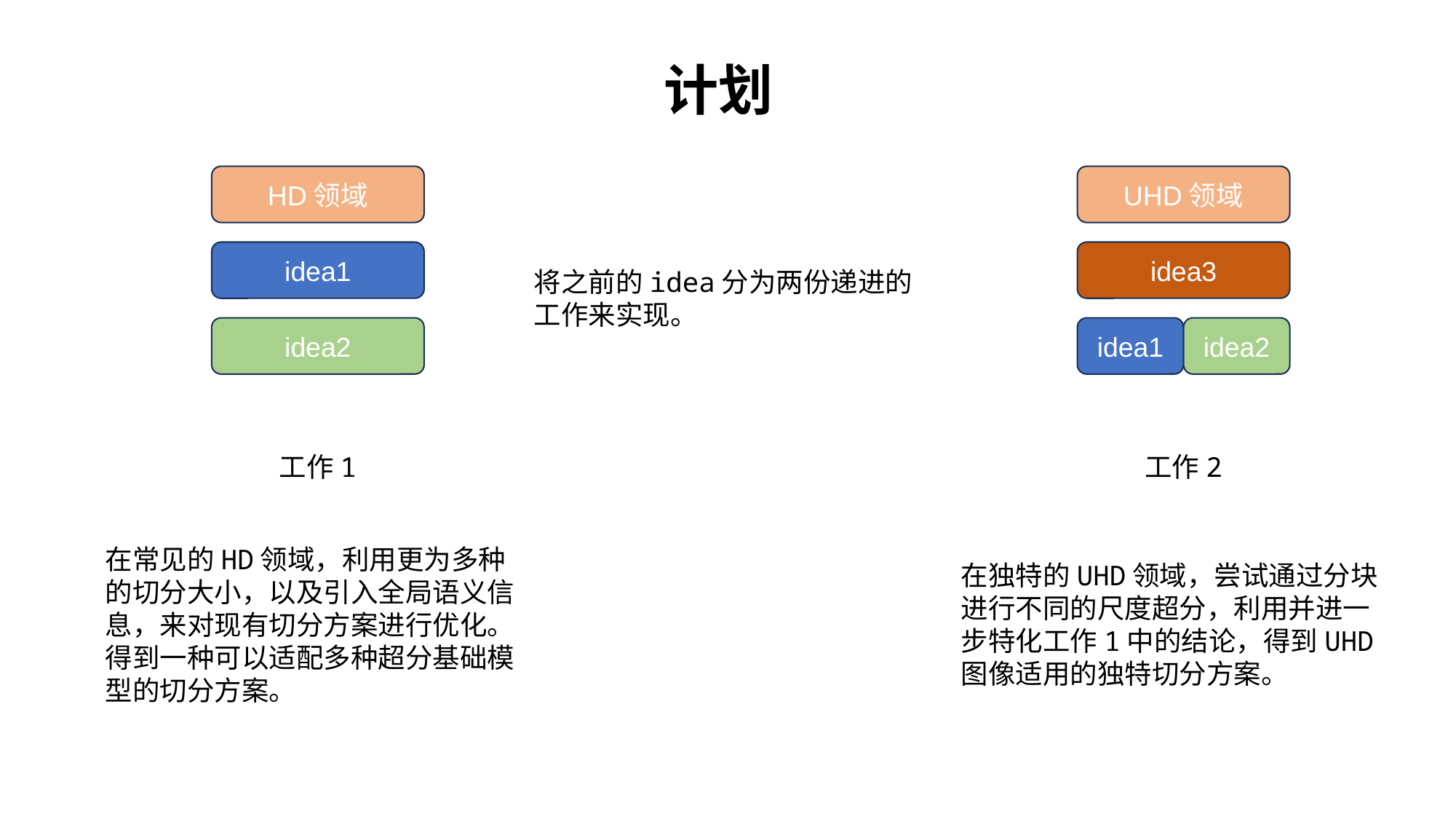

计划
HD领域
UHD领域
idea1
idea3
将之前的idea分为两份递进的工作来实现。
idea2
idea1
idea2
工作1
工作2
在常见的HD领域，利用更为多种的切分大小，以及引入全局语义信息，来对现有切分方案进行优化。得到一种可以适配多种超分基础模型的切分方案。
在独特的UHD领域，尝试通过分块进行不同的尺度超分，利用并进一步特化工作1中的结论，得到UHD图像适用的独特切分方案。